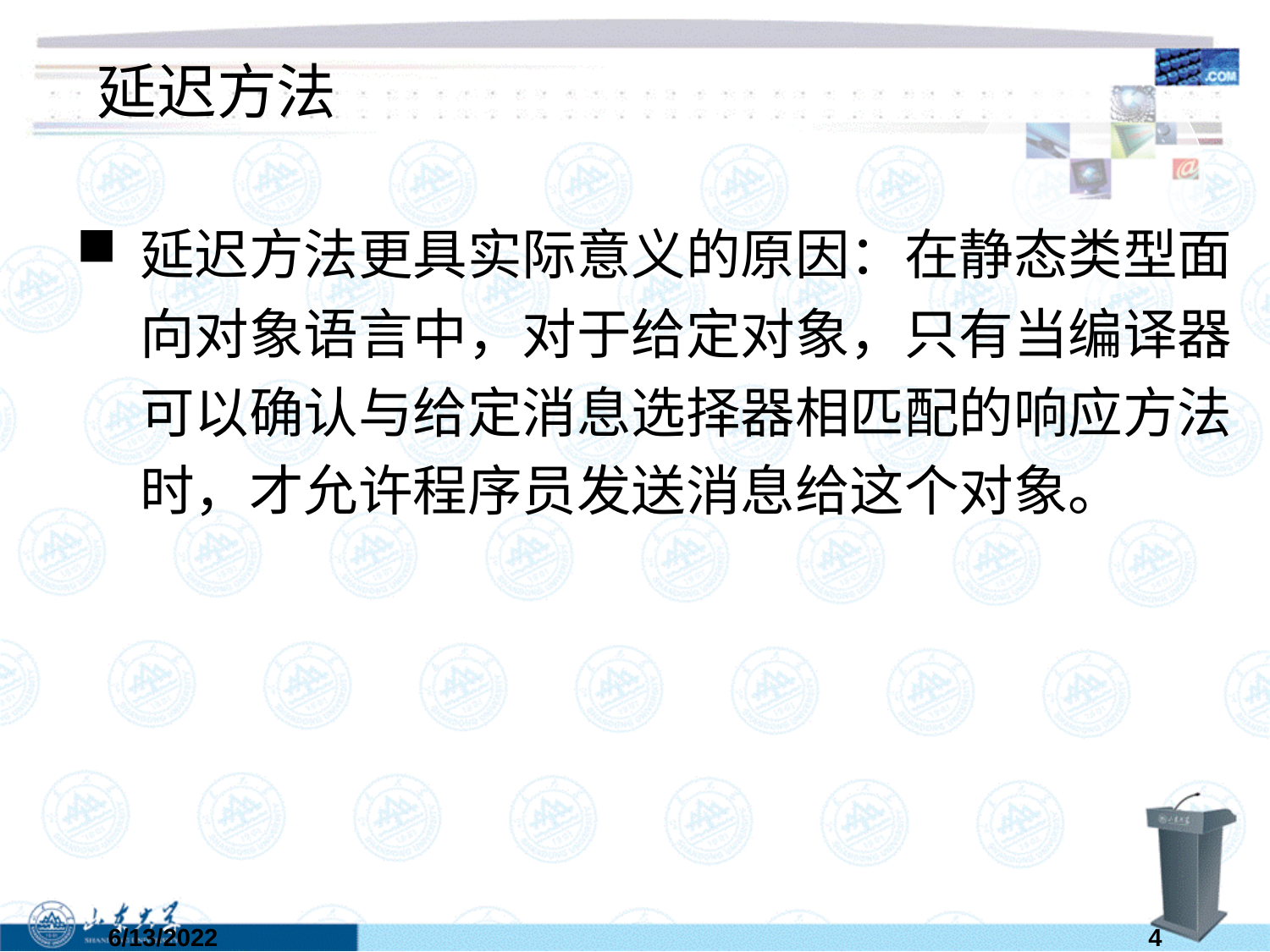

# 延迟方法
延迟方法更具实际意义的原因：在静态类型面向对象语言中，对于给定对象，只有当编译器可以确认与给定消息选择器相匹配的响应方法时，才允许程序员发送消息给这个对象。

6/13/2022
4